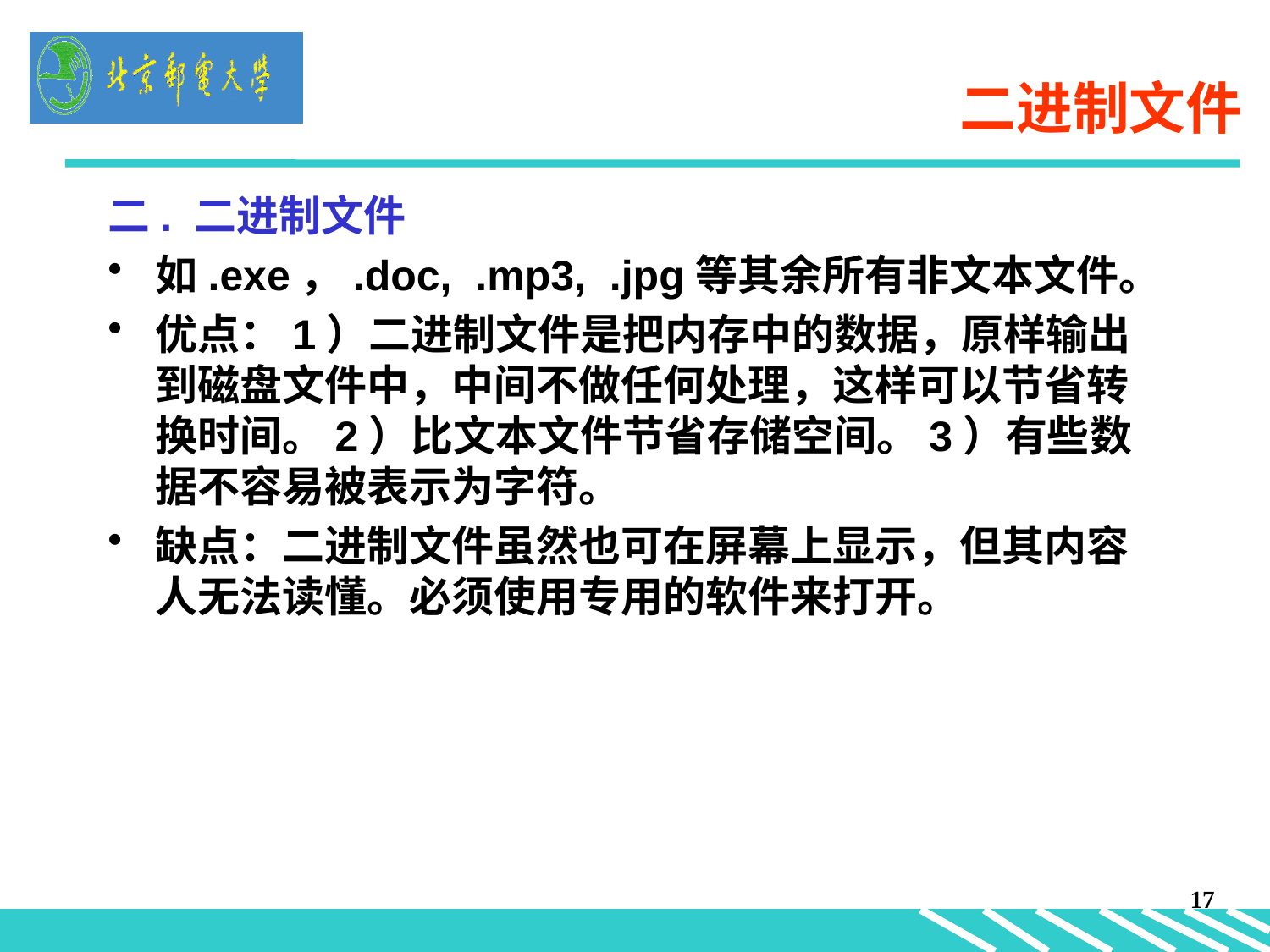

# 二进制文件
二. 二进制文件
如.exe，.doc,  .mp3,  .jpg等其余所有非文本文件。
优点：1）二进制文件是把内存中的数据，原样输出到磁盘文件中，中间不做任何处理，这样可以节省转换时间。2）比文本文件节省存储空间。3）有些数据不容易被表示为字符。
缺点：二进制文件虽然也可在屏幕上显示，但其内容人无法读懂。必须使用专用的软件来打开。

17